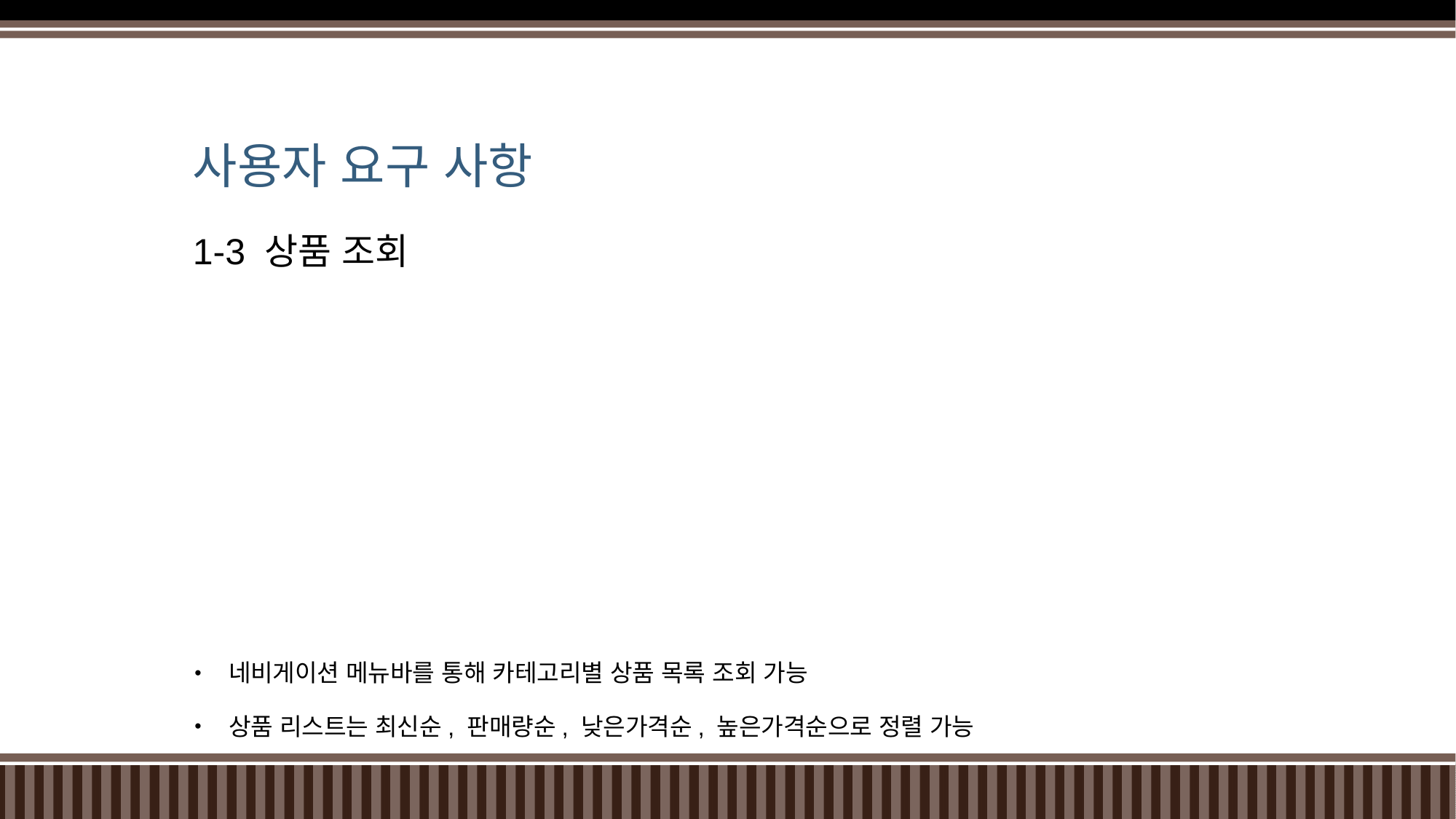

# 사용자 요구 사항
1-3 상품 조회
네비게이션 메뉴바를 통해 카테고리별 상품 목록 조회 가능
상품 리스트는 최신순, 판매량순, 낮은가격순, 높은가격순으로 정렬 가능